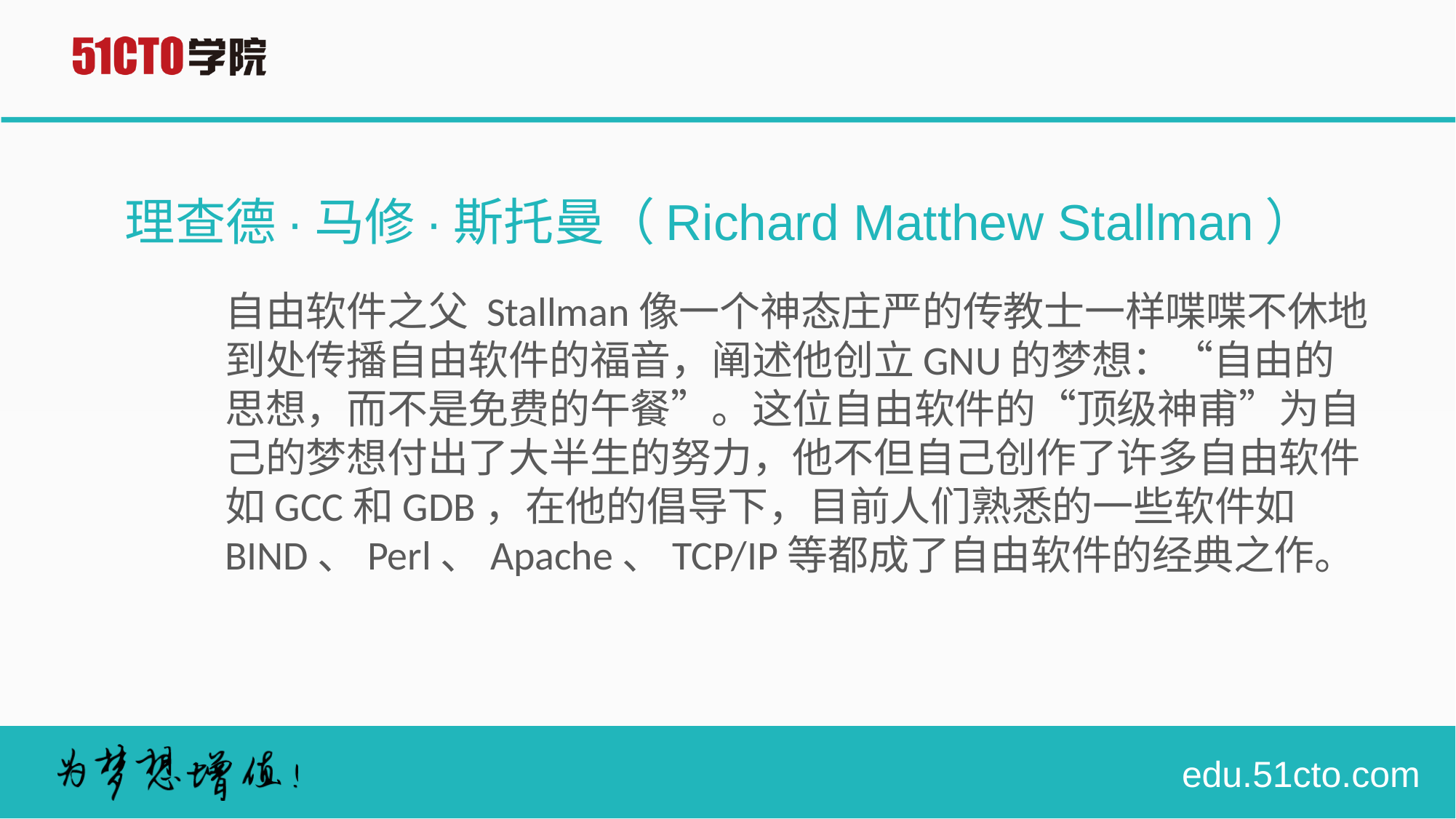

# 理查德·马修·斯托曼（Richard Matthew Stallman）
自由软件之父 Stallman像一个神态庄严的传教士一样喋喋不休地到处传播自由软件的福音，阐述他创立GNU的梦想：“自由的思想，而不是免费的午餐”。这位自由软件的“顶级神甫”为自己的梦想付出了大半生的努力，他不但自己创作了许多自由软件如GCC和GDB，在他的倡导下，目前人们熟悉的一些软件如BIND、Perl、Apache、TCP/IP等都成了自由软件的经典之作。